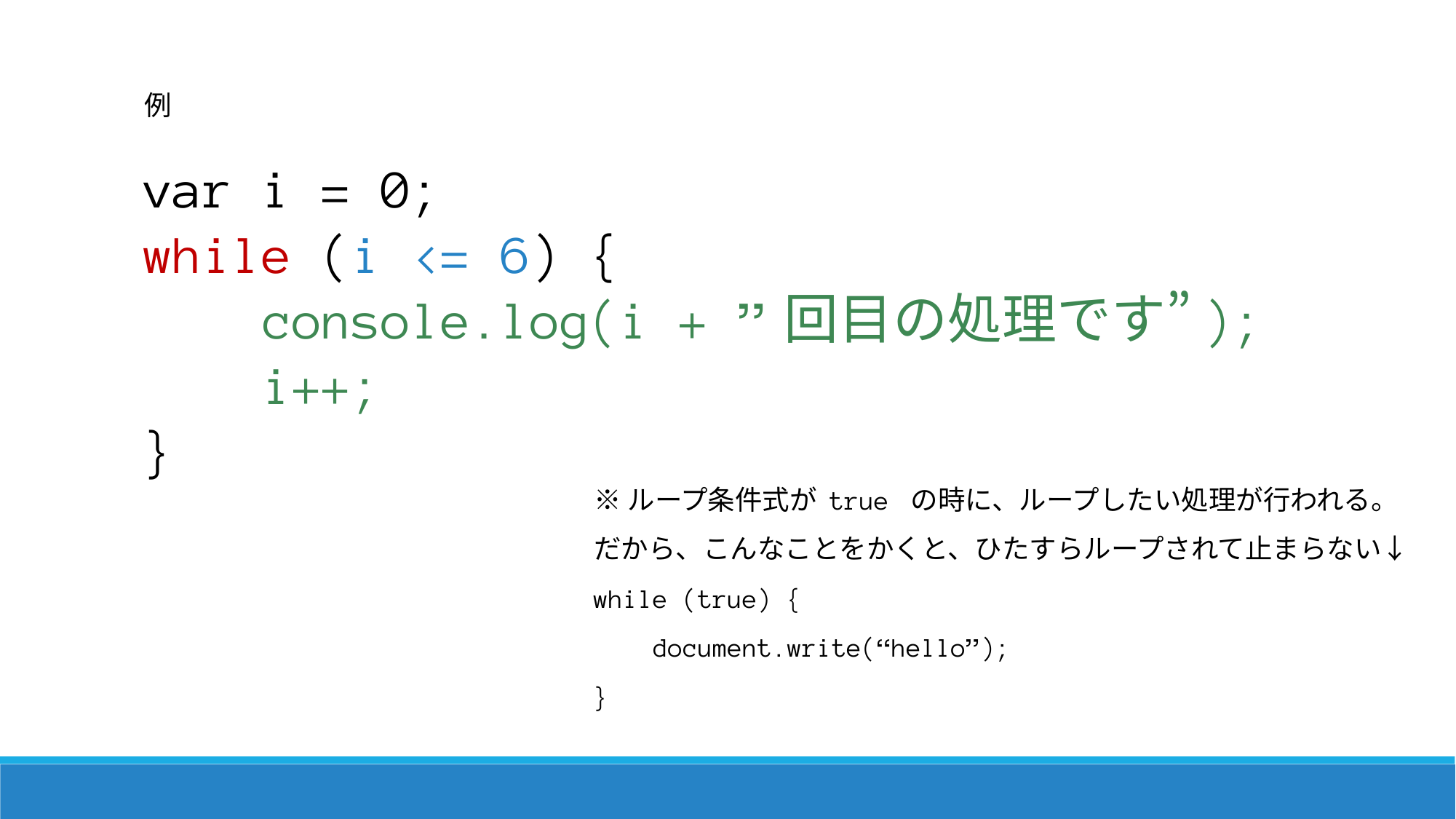

例

var i = 0;
while (i <= 6) {
    console.log(i + ”回目の処理です”);
    i++;
}
※ループ条件式が true の時に、ループしたい処理が行われる。
だから、こんなことをかくと、ひたすらループされて止まらない↓
while (true) {
    document.write(“hello”);
}